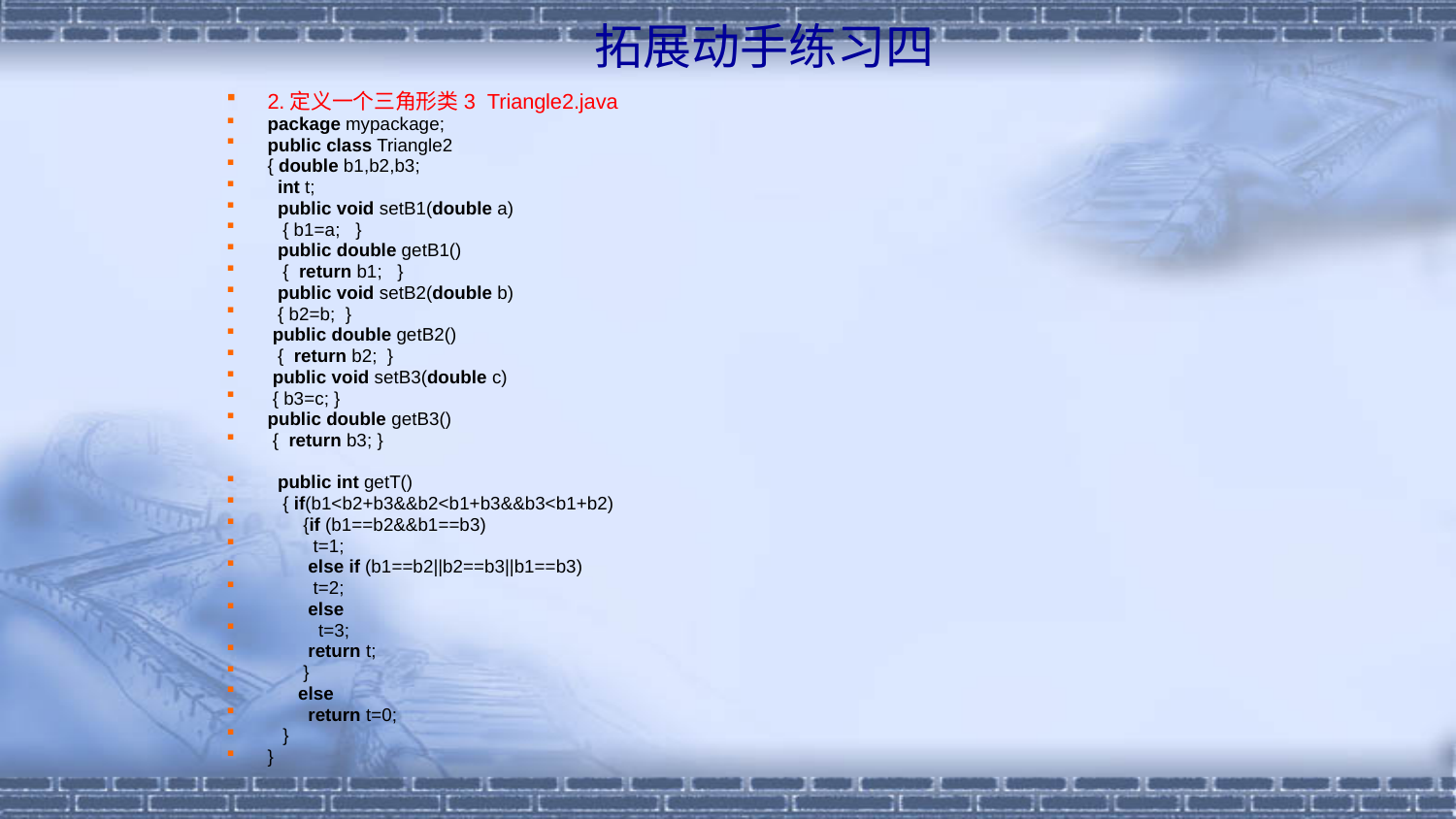

# 拓展动手练习四

2.定义一个三角形类3  Triangle2.java
package mypackage;
public class Triangle2
{ double b1,b2,b3;
  int t;
  public void setB1(double a)
   { b1=a;   }
  public double getB1()
   {  return b1;   }
  public void setB2(double b)
  { b2=b;  }
 public double getB2()
  {  return b2;  }
 public void setB3(double c)
 { b3=c; }
public double getB3()
 {  return b3; }

  public int getT()
   { if(b1<b2+b3&&b2<b1+b3&&b3<b1+b2)
       {if (b1==b2&&b1==b3)
         t=1;
        else if (b1==b2||b2==b3||b1==b3)
         t=2;
        else
          t=3;
        return t;
       }
      else
        return t=0;
   }
}